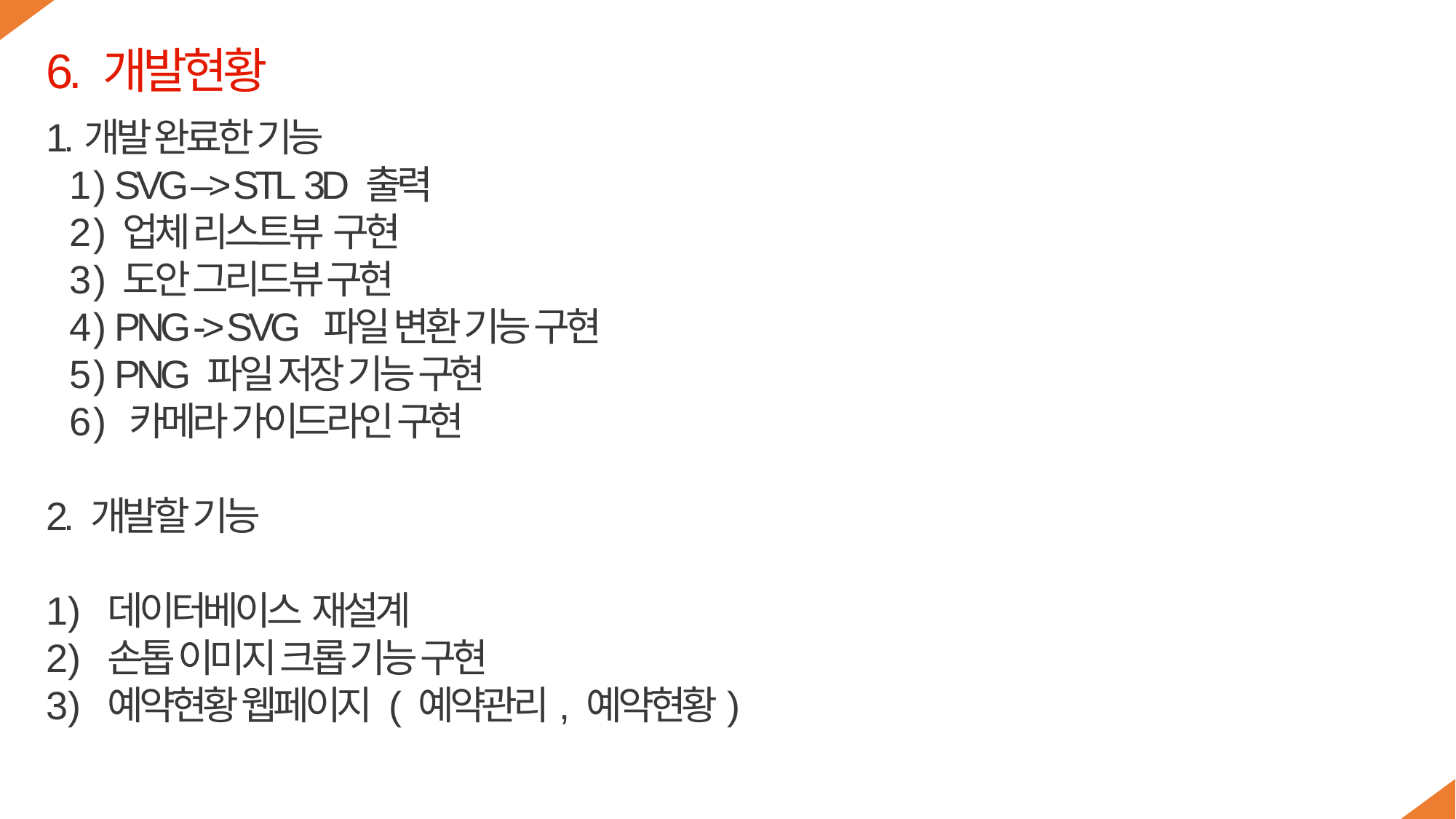

6. 개발현황
1.개발 완료한 기능
   1 )  SVG –> STL  3D 출력
   2 ) 업체 리스트뷰  구현
   3 ) 도안 그리드뷰 구현
   4 )  PNG -> SVG  파일 변환 기능 구현
   5 )  PNG 파일 저장 기능 구현
   6 )  카메라 가이드라인 구현

2. 개발할 기능

데이터베이스  재설계
손톱 이미지 크롭 기능 구현
예약현황 웹페이지 ( 예약관리, 예약현황)